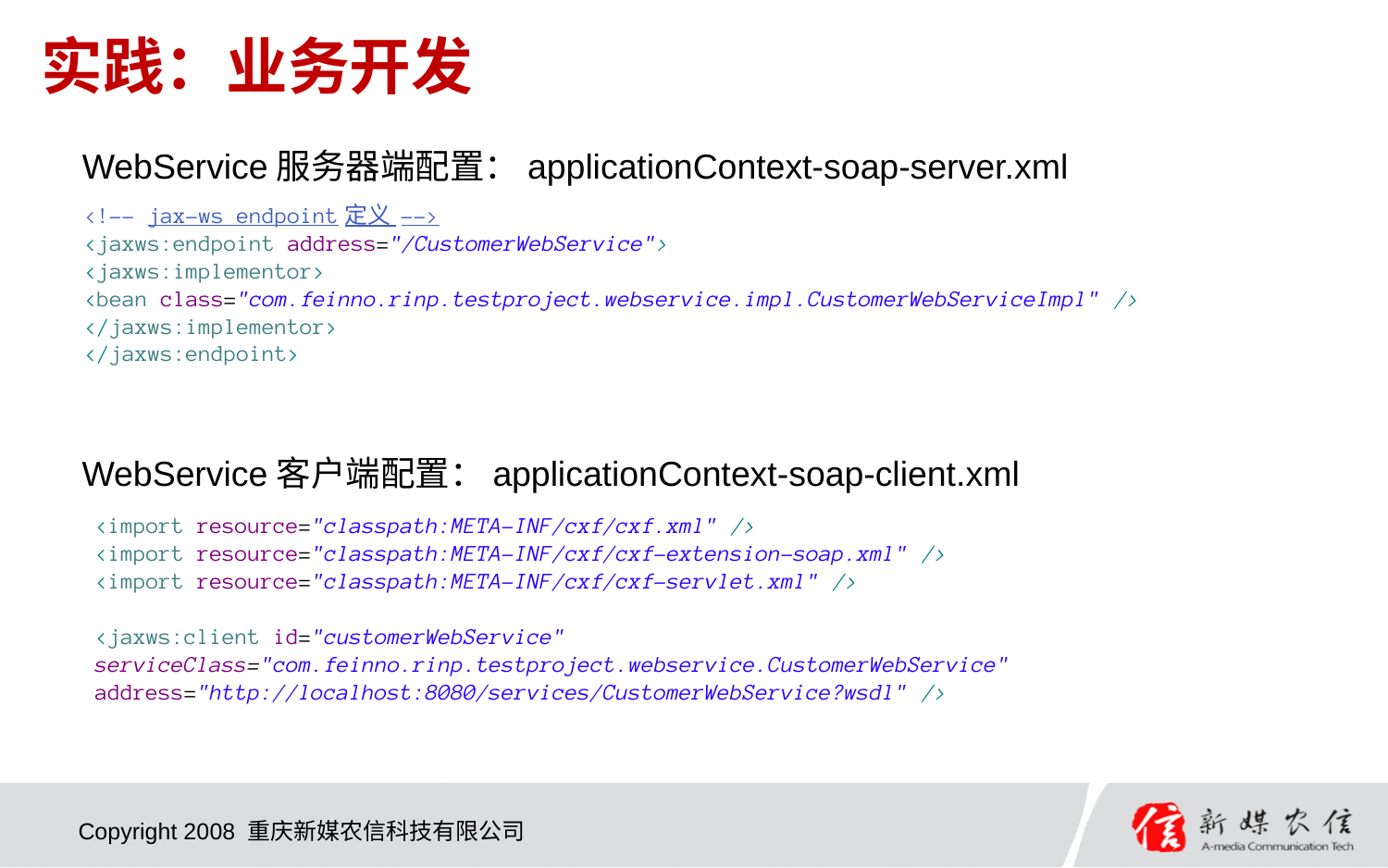

# 实践：业务开发
WebService服务器端配置：applicationContext-soap-server.xml
<!-- jax-ws endpoint定义 -->
<jaxws:endpoint address="/CustomerWebService">
<jaxws:implementor>
<bean class="com.feinno.rinp.testproject.webservice.impl.CustomerWebServiceImpl" />
</jaxws:implementor>
</jaxws:endpoint>
WebService客户端配置：applicationContext-soap-client.xml
<import resource="classpath:META-INF/cxf/cxf.xml" />
<import resource="classpath:META-INF/cxf/cxf-extension-soap.xml" />
<import resource="classpath:META-INF/cxf/cxf-servlet.xml" />

<jaxws:client id="customerWebService" serviceClass="com.feinno.rinp.testproject.webservice.CustomerWebService"
address="http://localhost:8080/services/CustomerWebService?wsdl" />